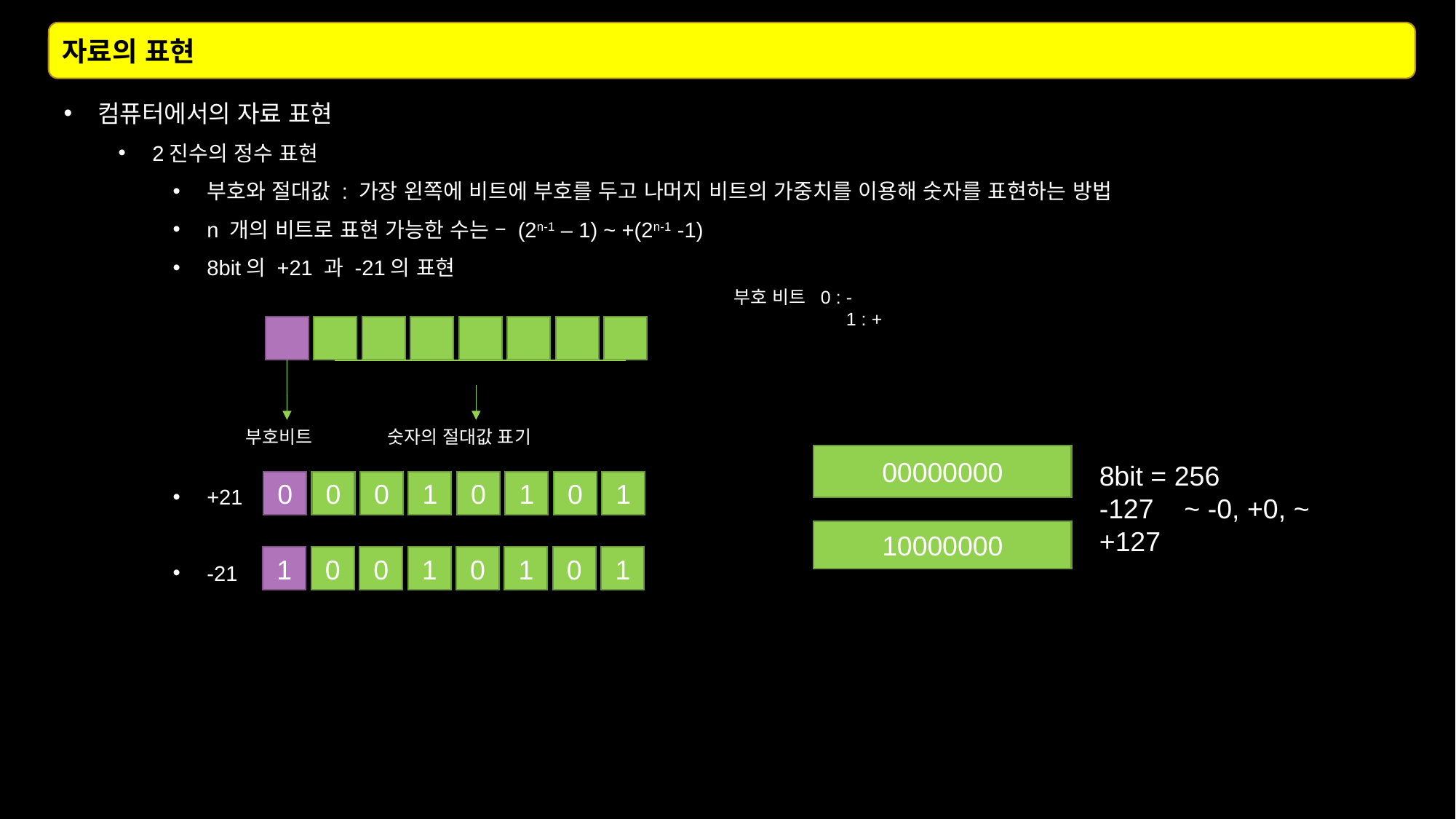

자료의 표현
컴퓨터에서의 자료 표현
2진수의 정수 표현
부호와 절대값 : 가장 왼쪽에 비트에 부호를 두고 나머지 비트의 가중치를 이용해 숫자를 표현하는 방법
n 개의 비트로 표현 가능한 수는 – (2n-1 – 1) ~ +(2n-1 -1)
8bit의 +21 과 -21의 표현

+21

-21

부호 비트  0 : -
                      1 : +

부호비트
숫자의 절대값 표기
00000000
8bit = 256
-127    ~ -0, +0, ~       +127

0
0
0
1
0
1
0
1
10000000
1
0
0
1
0
1
0
1